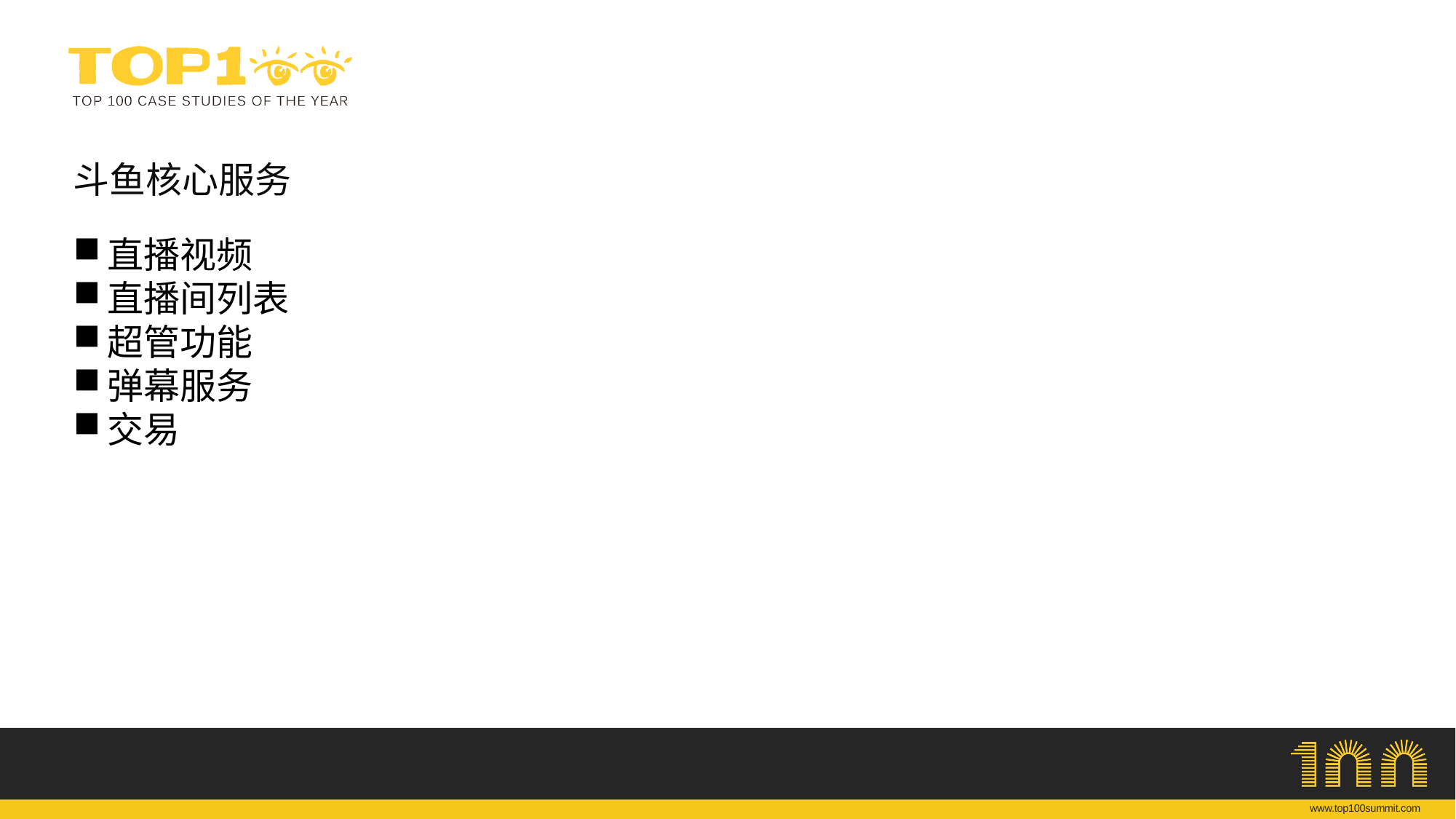

# 斗鱼核心服务
直播视频
直播间列表
超管功能
弹幕服务
交易